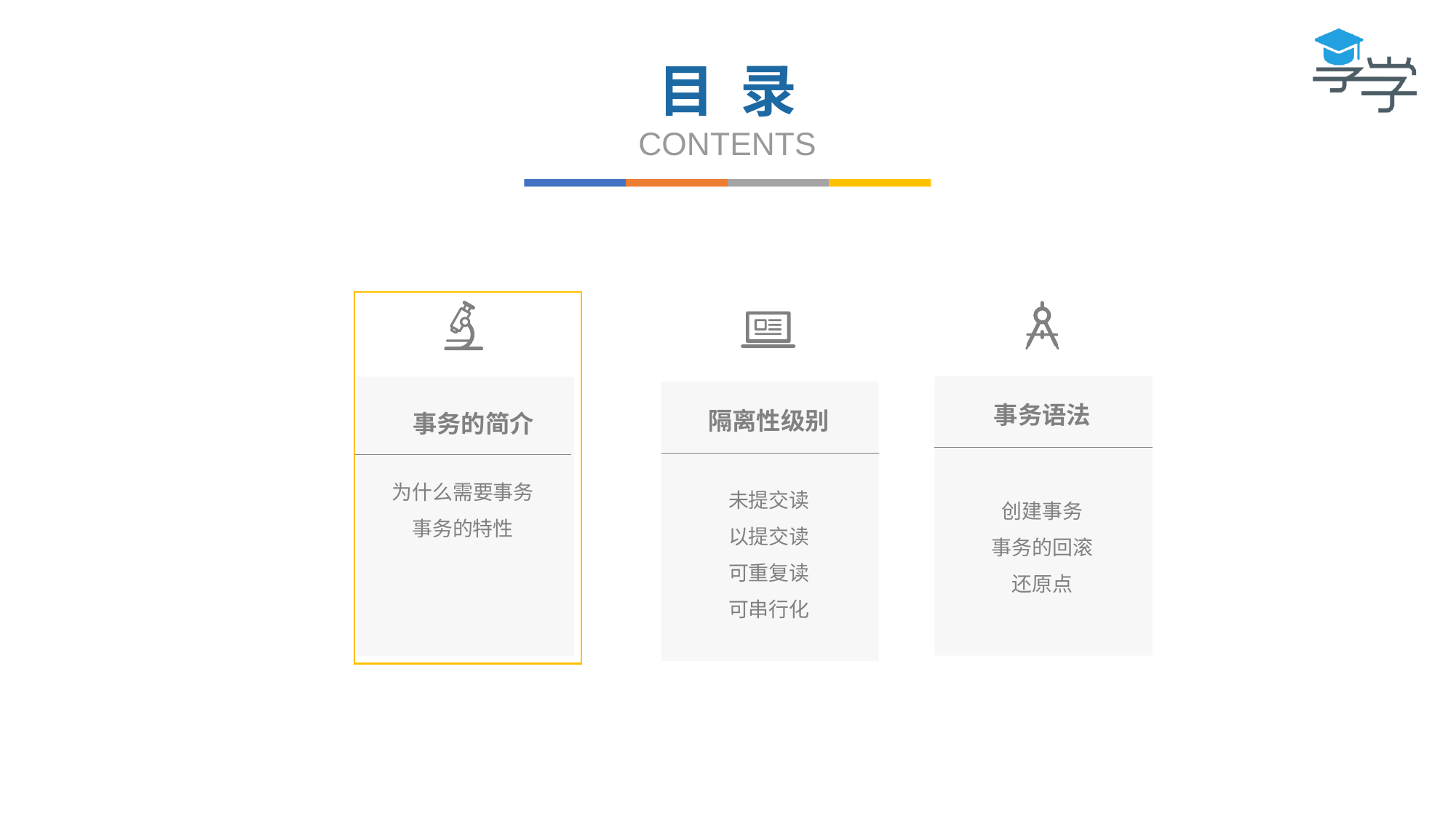

目  录
CONTENTS

事务语法
隔离性级别
事务的简介
为什么需要事务
事务的特性

未提交读
以提交读
可重复读
可串行化
创建事务
事务的回滚
还原点